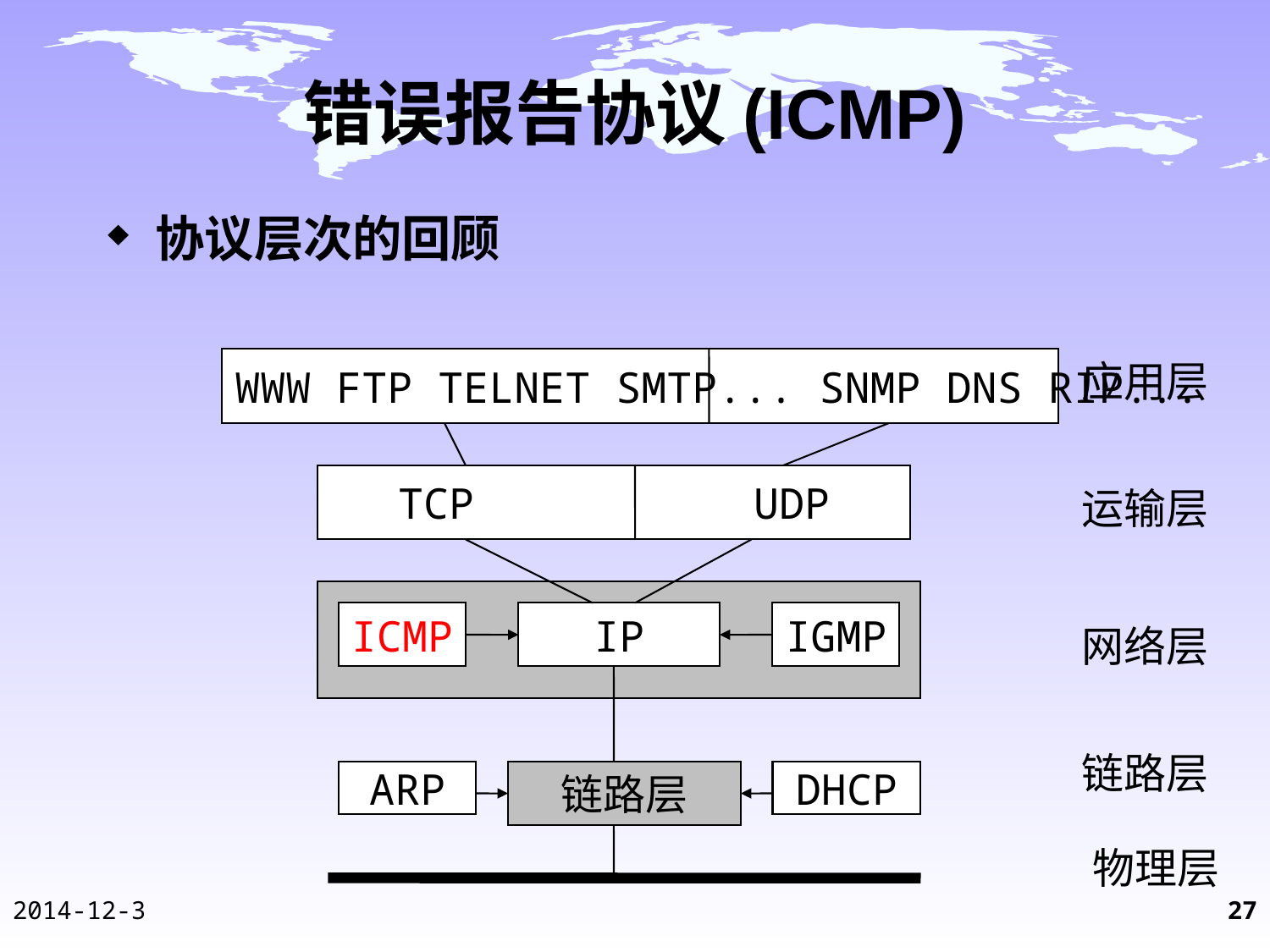

# 错误报告协议(ICMP)
协议层次的回顾
WWW FTP TELNET SMTP... SNMP DNS RIP...

TCP           UDP

ICMP
IP
IGMP

ARP
链路层
DHCP

应用层
运输层
网络层
链路层
物理层
2014-12-3
27